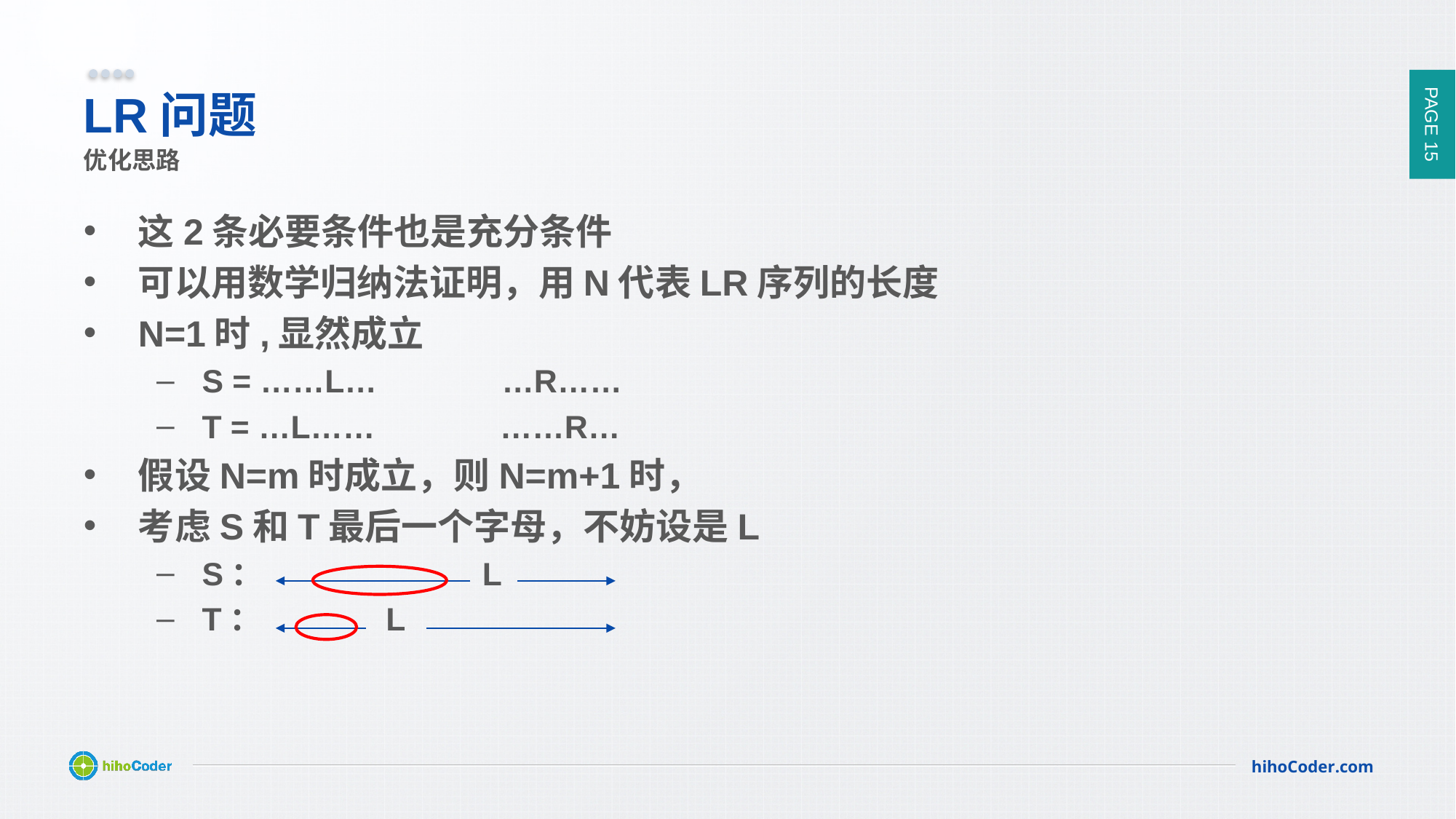

# LR问题
优化思路
这2条必要条件也是充分条件
可以用数学归纳法证明，用N代表LR序列的长度
N=1时,显然成立
S = ……L…              …R……
T = …L……              ……R…
假设N=m时成立，则N=m+1时，
考虑S和T最后一个字母，不妨设是L
S：                             L
T：                L